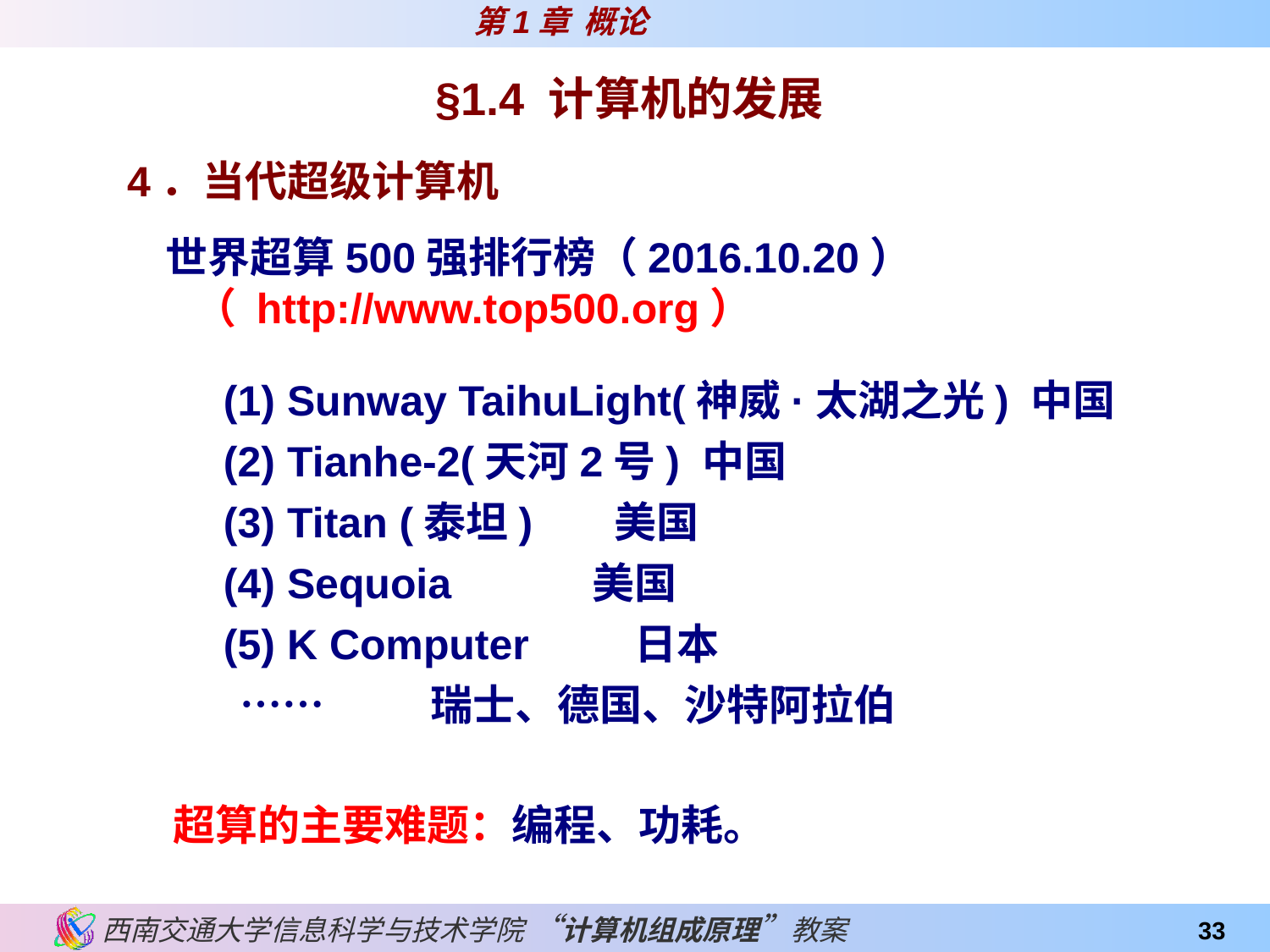

§1.4 计算机的发展
4．当代超级计算机
   世界超算500强排行榜（2016.10.20）
      （ http://www.top500.org）
 (1) Sunway TaihuLight(神威·太湖之光) 中国
 (2) Tianhe-2(天河2号) 中国
 (3) Titan (泰坦)      美国
 (4) Sequoia           美国
 (5) K Computer        日本
   ……          瑞士、德国、沙特阿拉伯
超算的主要难题：编程、功耗。